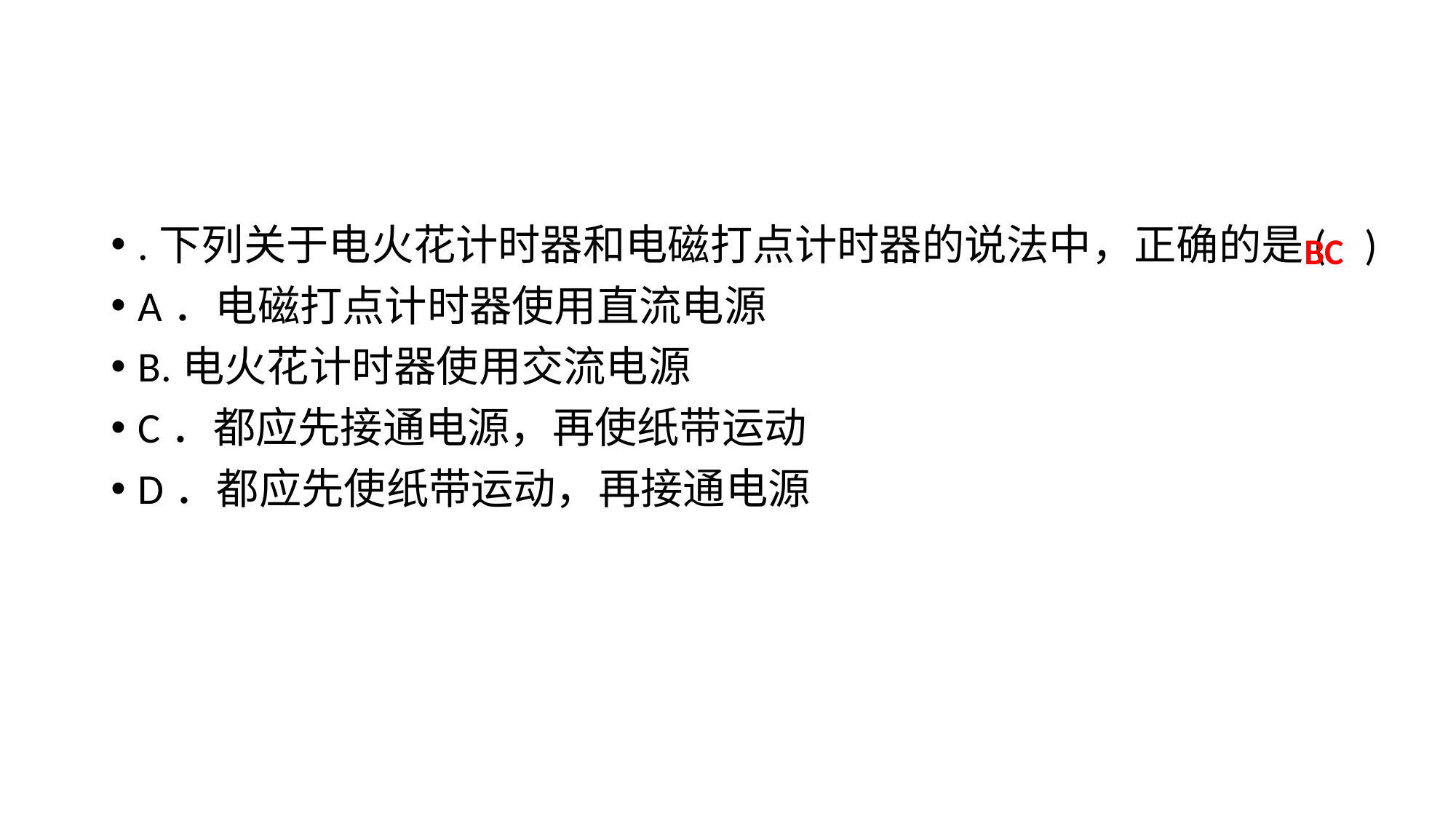

#
.下列关于电火花计时器和电磁打点计时器的说法中，正确的是(    )
A．电磁打点计时器使用直流电源
B.电火花计时器使用交流电源
C．都应先接通电源，再使纸带运动
D．都应先使纸带运动，再接通电源
BC